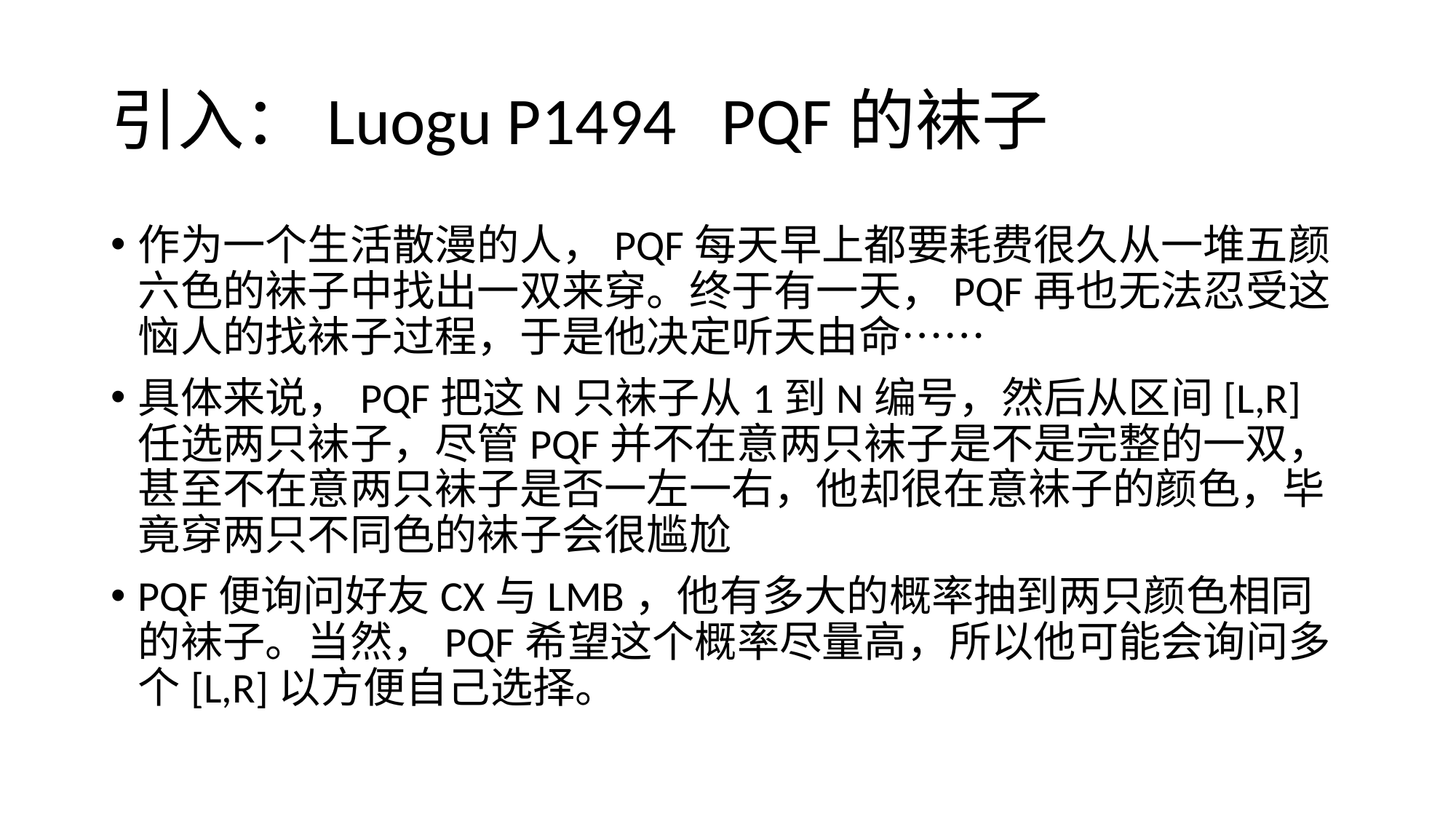

# 引入：Luogu P1494   PQF的袜子
作为一个生活散漫的人，PQF每天早上都要耗费很久从一堆五颜六色的袜子中找出一双来穿。终于有一天，PQF再也无法忍受这恼人的找袜子过程，于是他决定听天由命……
具体来说，PQF把这N只袜子从1到N编号，然后从区间[L,R]任选两只袜子，尽管PQF并不在意两只袜子是不是完整的一双，甚至不在意两只袜子是否一左一右，他却很在意袜子的颜色，毕竟穿两只不同色的袜子会很尴尬
PQF便询问好友CX与LMB，他有多大的概率抽到两只颜色相同的袜子。当然，PQF希望这个概率尽量高，所以他可能会询问多个[L,R]以方便自己选择。